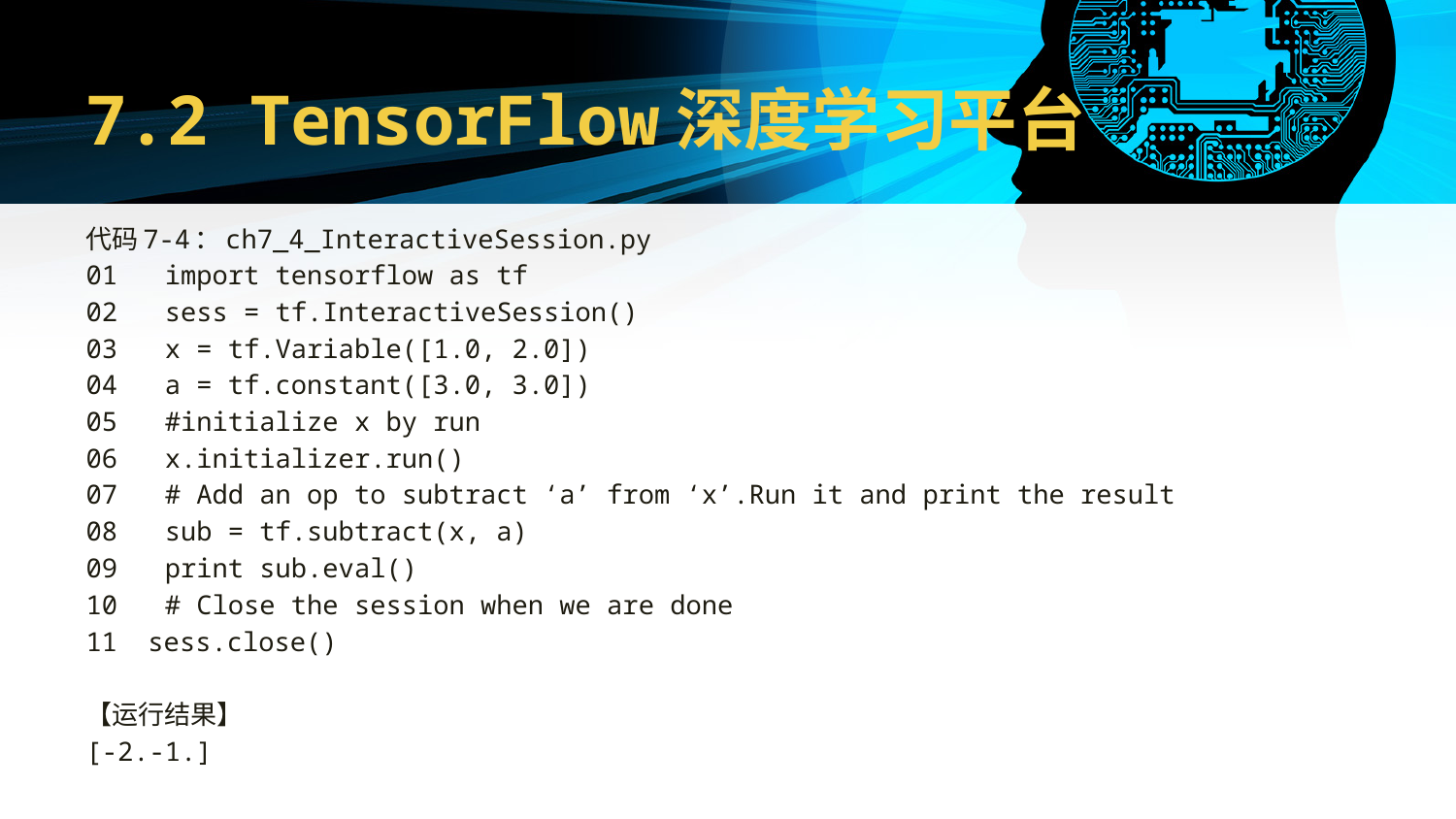

# 7.2 TensorFlow深度学习平台
代码7-4：ch7_4_InteractiveSession.py
01   import tensorflow as tf
02   sess = tf.InteractiveSession()
03   x = tf.Variable([1.0, 2.0])
04   a = tf.constant([3.0, 3.0])
05   #initialize x by run
06   x.initializer.run()
07   # Add an op to subtract ‘a’ from ‘x’.Run it and print the result
08   sub = tf.subtract(x, a)
09   print sub.eval()
10   # Close the session when we are done
 sess.close()

【运行结果】
[-2.-1.]